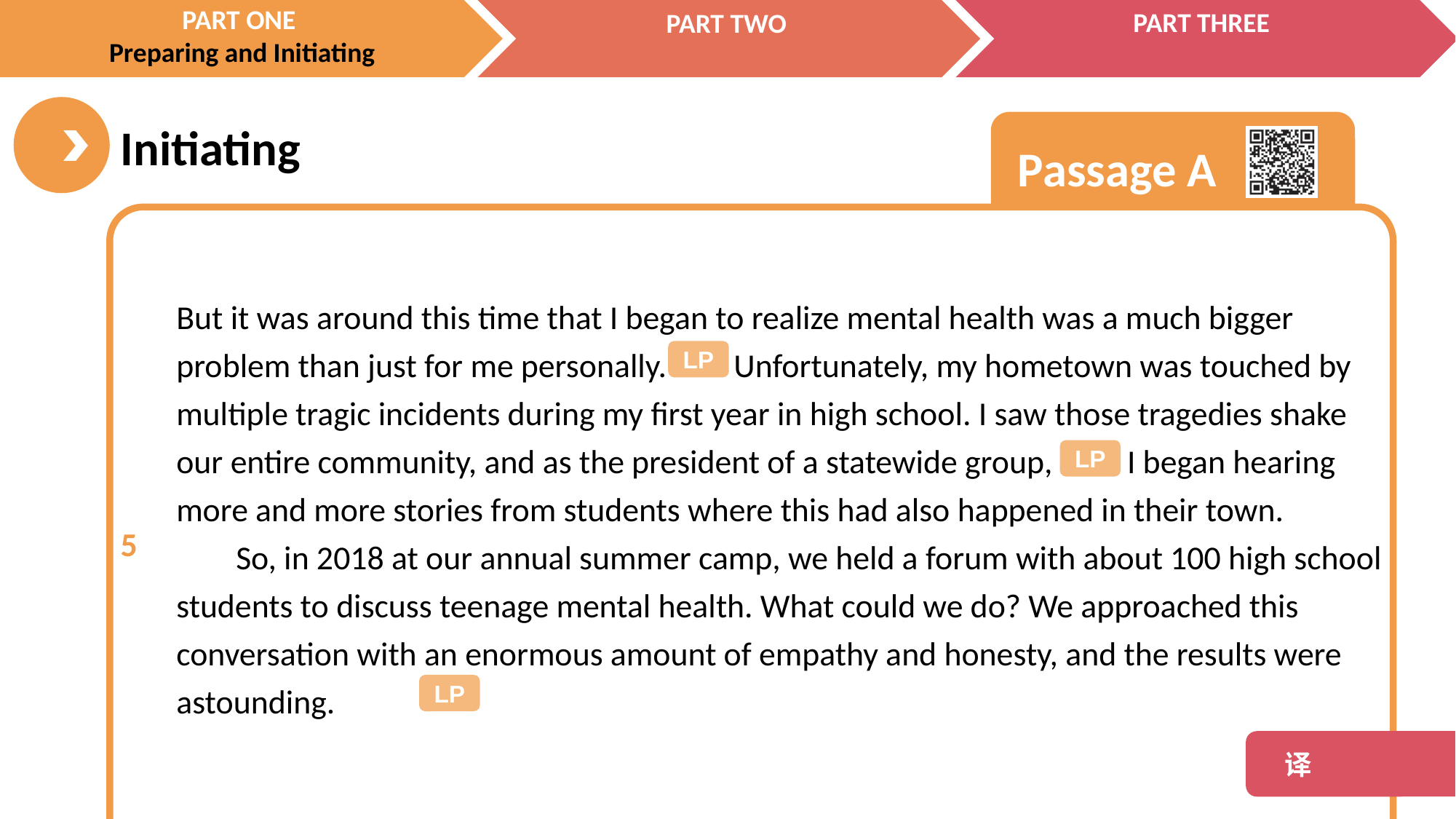

5

But it was around this time that I began to realize mental health was a much bigger problem than just for me personally.         Unfortunately, my hometown was touched by multiple tragic incidents during my first year in high school. I saw those tragedies shake our entire community, and as the president of a statewide group,          I began hearing more and more stories from students where this had also happened in their town.
        So, in 2018 at our annual summer camp, we held a forum with about 100 high school students to discuss teenage mental health. What could we do? We approached this conversation with an enormous amount of empathy and honesty, and the results were astounding.
LP
LP
LP
   译